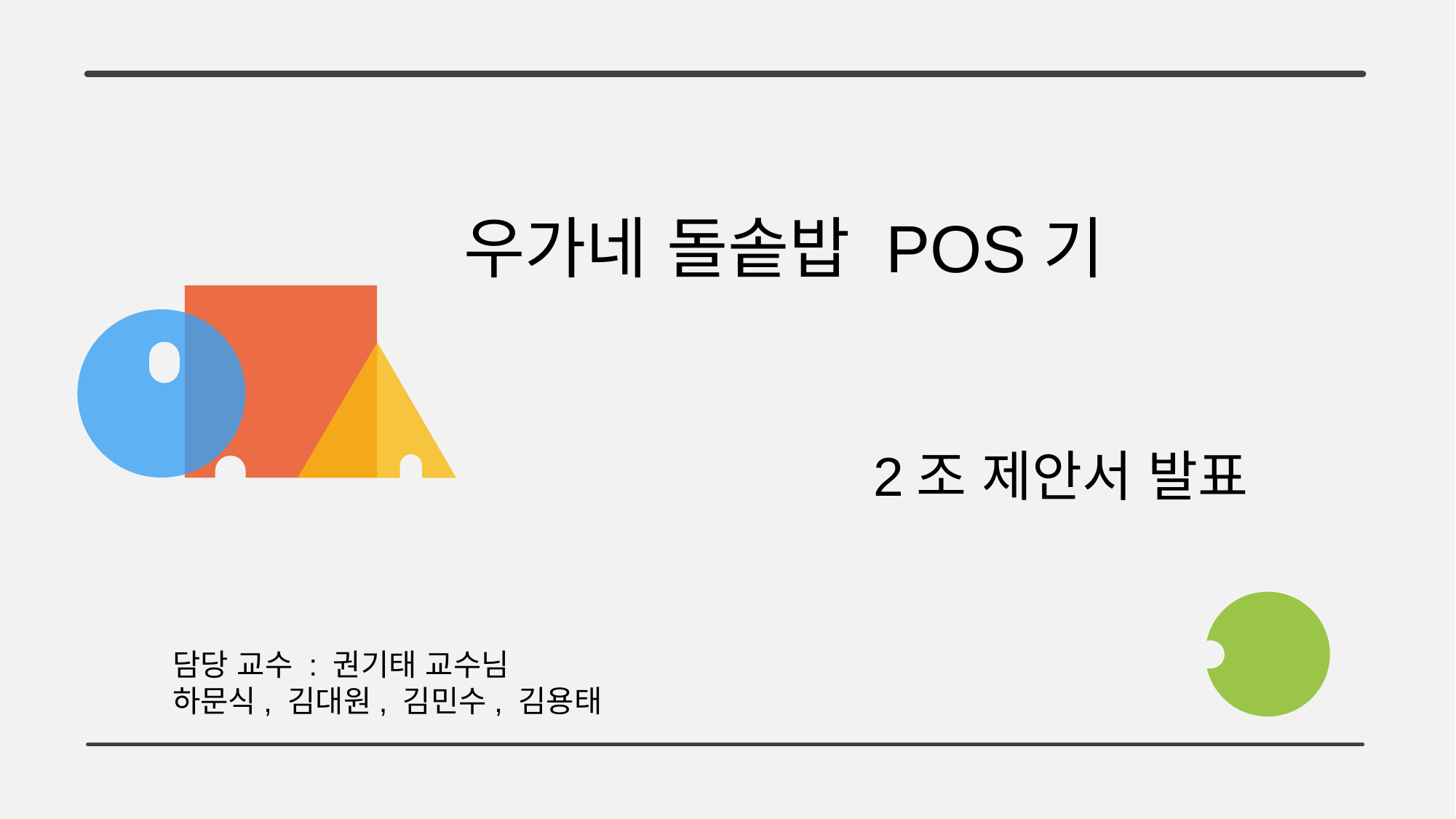

우가네 돌솥밥 POS기

2조 제안서 발표

담당 교수 : 권기태 교수님
하문식, 김대원, 김민수, 김용태